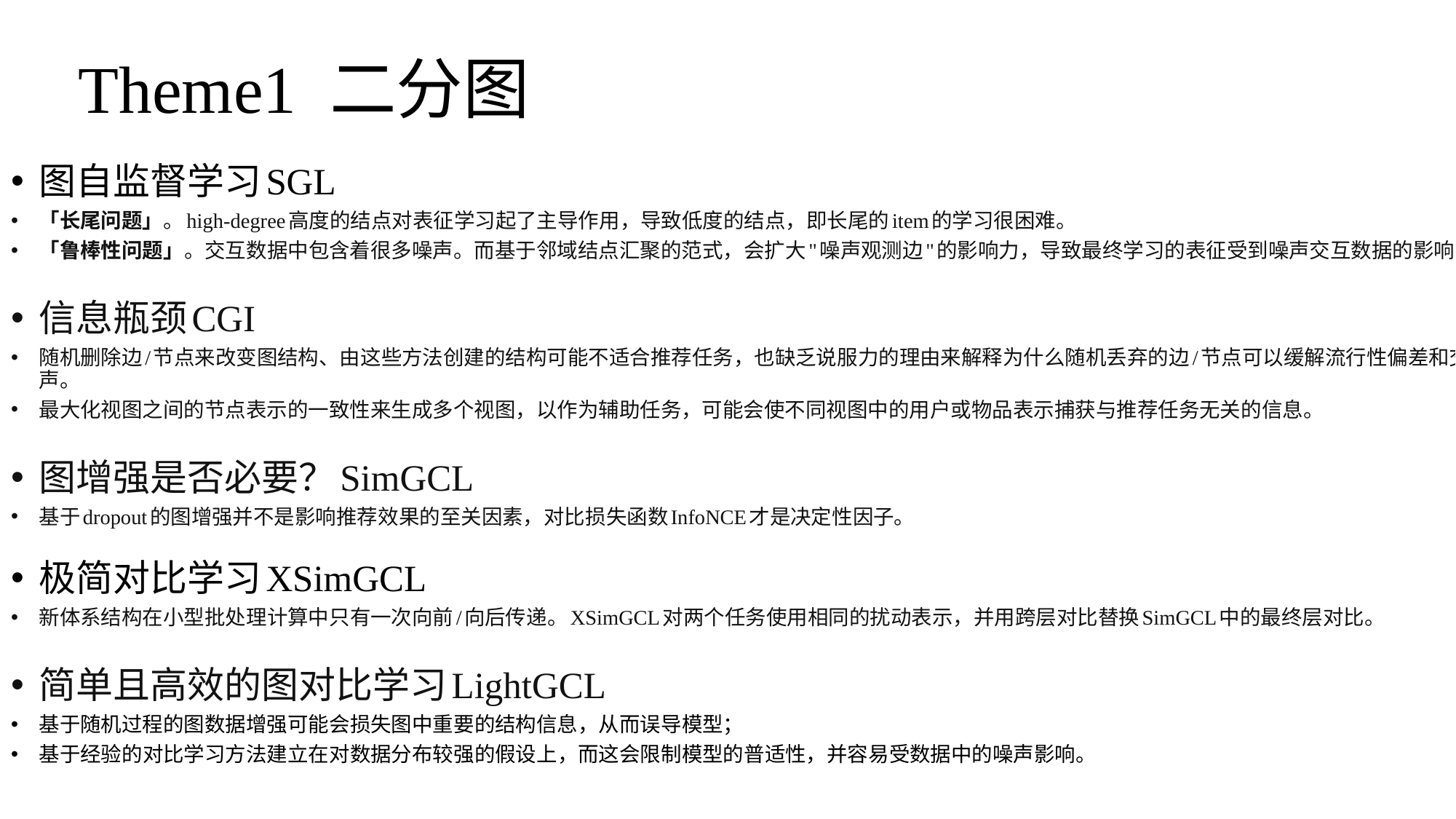

# Theme1 二分图
图自监督学习SGL
「长尾问题」。high-degree高度的结点对表征学习起了主导作用，导致低度的结点，即长尾的item的学习很困难。
「鲁棒性问题」。交互数据中包含着很多噪声。而基于邻域结点汇聚的范式，会扩大"噪声观测边"的影响力，导致最终学习的表征受到噪声交互数据的影响比较大。

信息瓶颈CGI
随机删除边/节点来改变图结构、由这些方法创建的结构可能不适合推荐任务，也缺乏说服力的理由来解释为什么随机丢弃的边/节点可以缓解流行性偏差和交互噪声。
最大化视图之间的节点表示的一致性来生成多个视图，以作为辅助任务，可能会使不同视图中的用户或物品表示捕获与推荐任务无关的信息。

图增强是否必要？SimGCL
基于dropout的图增强并不是影响推荐效果的至关因素，对比损失函数InfoNCE才是决定性因子。

极简对比学习XSimGCL
新体系结构在小型批处理计算中只有一次向前/向后传递。XSimGCL对两个任务使用相同的扰动表示，并用跨层对比替换SimGCL中的最终层对比。

简单且高效的图对比学习LightGCL
基于随机过程的图数据增强可能会损失图中重要的结构信息，从而误导模型；
基于经验的对比学习方法建立在对数据分布较强的假设上，而这会限制模型的普适性，并容易受数据中的噪声影响。